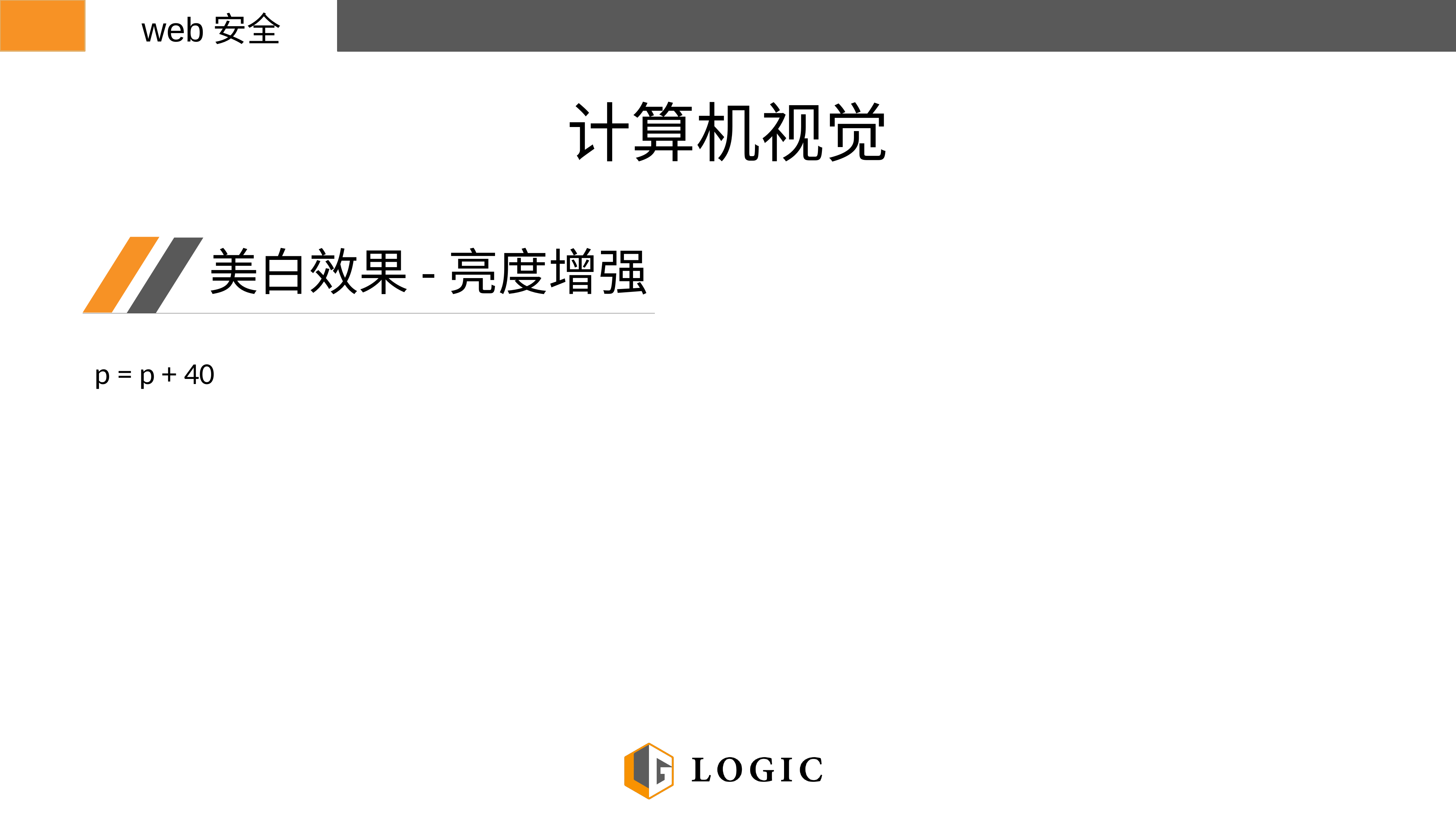

web安全
计算机视觉

美白效果-亮度增强
p = p + 40